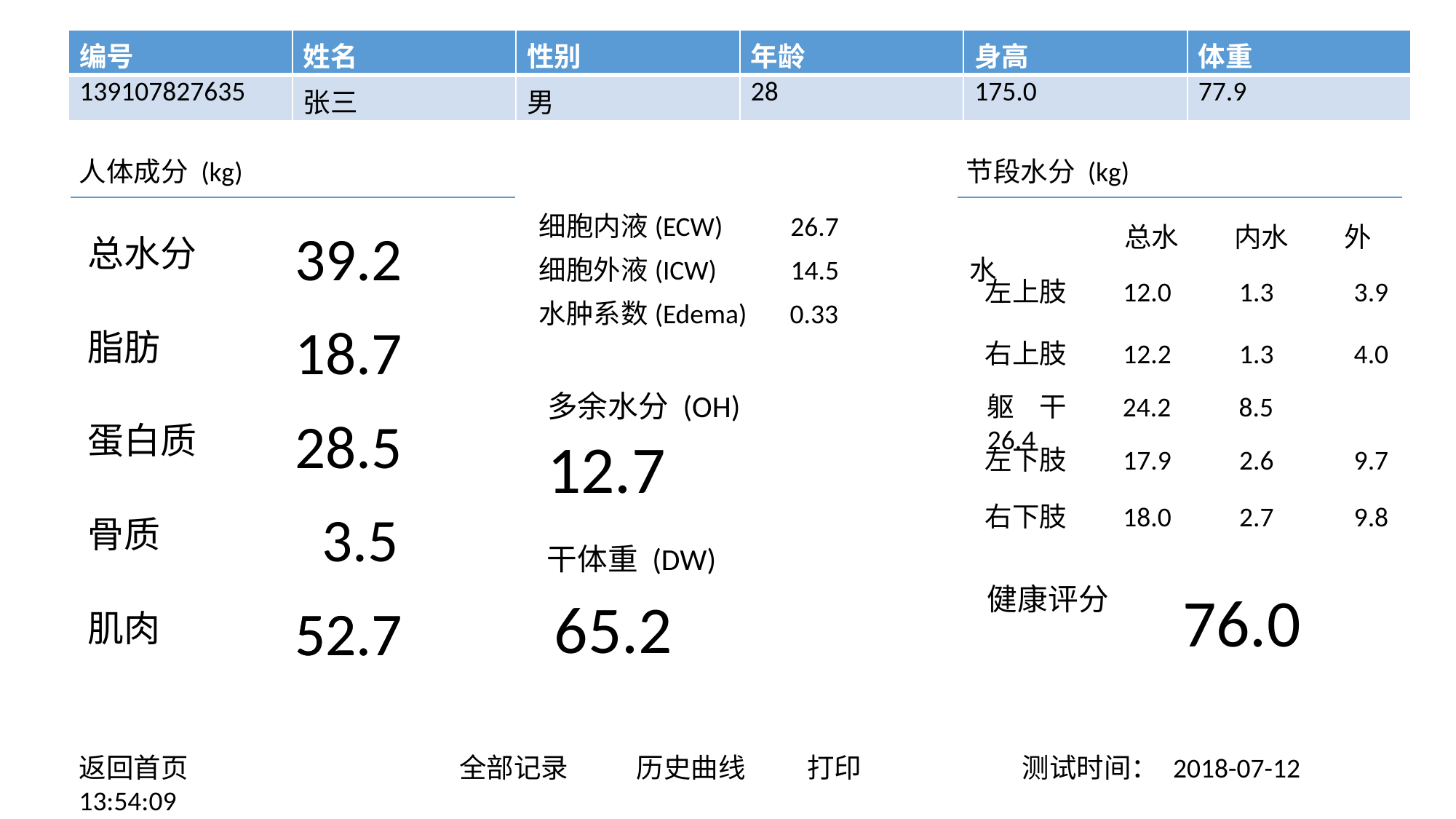

| 编号 | 姓名 | 性别 | 年龄 | 身高 | 体重 |
| --- | --- | --- | --- | --- | --- |
| 139107827635 | 张三 | 男 | 28 | 175.0 | 77.9 |
人体成分 (kg)
节段水分 (kg)
细胞内液(ECW)           26.7
39.2
                        总水         内水         外水
总水分
细胞外液(ICW)            14.5
左上肢        12.0           1.3             3.9
水肿系数(Edema)       0.33
18.7
脂肪
右上肢        12.2           1.3             4.0
多余水分 (OH)
躯    干        24.2           8.5             26.4
28.5
蛋白质
12.7
左下肢        17.9           2.6             9.7
右下肢        18.0           2.7             9.8
  3.5
骨质
干体重 (DW)
健康评分
76.0
65.2
52.7
52.7
肌肉
返回首页                                            全部记录           历史曲线          打印                          测试时间： 2018-07-12 13:54:09